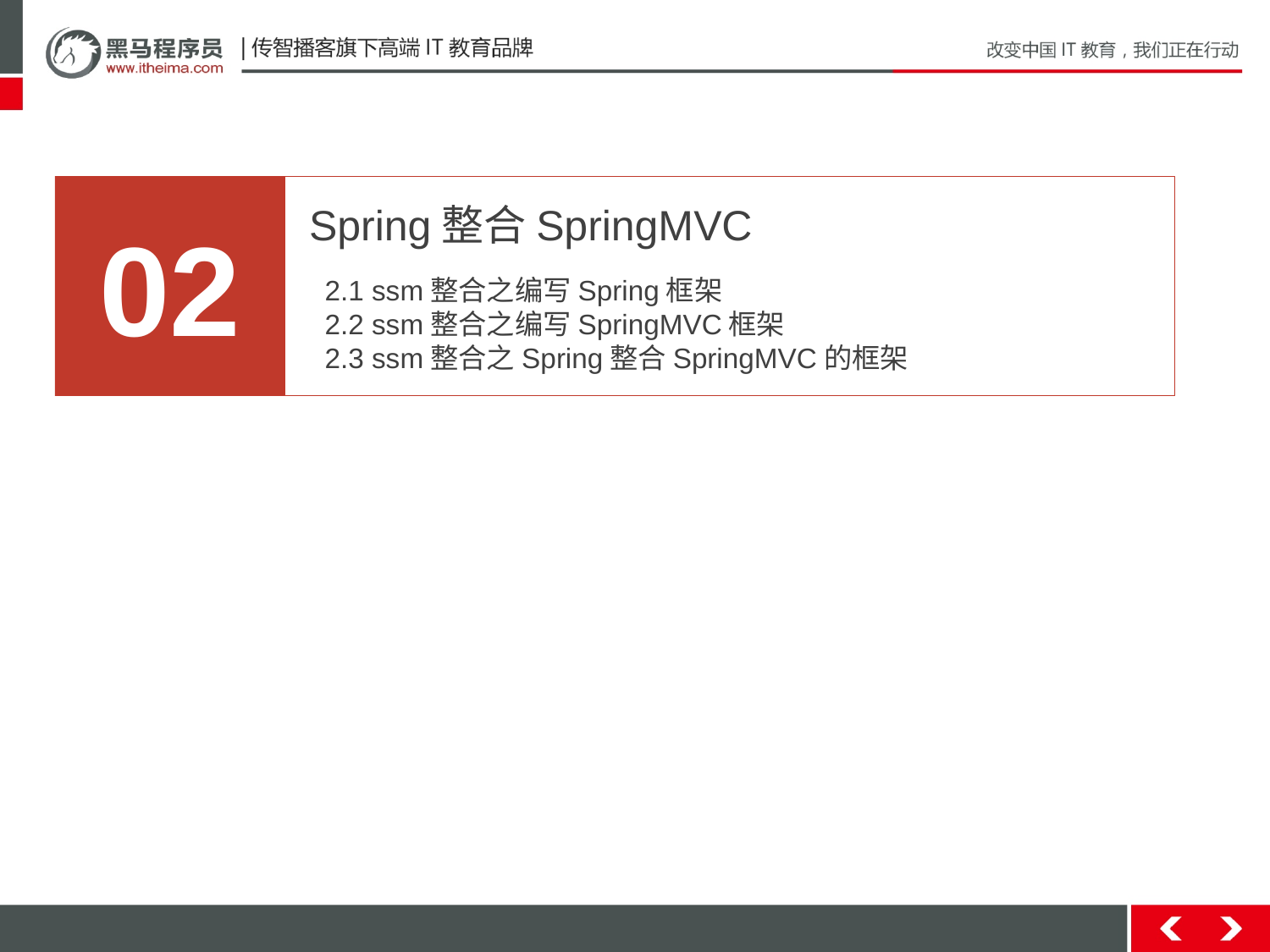

02

Spring整合SpringMVC
2.1 ssm整合之编写Spring框架
2.2 ssm整合之编写SpringMVC框架
2.3 ssm整合之Spring整合SpringMVC的框架